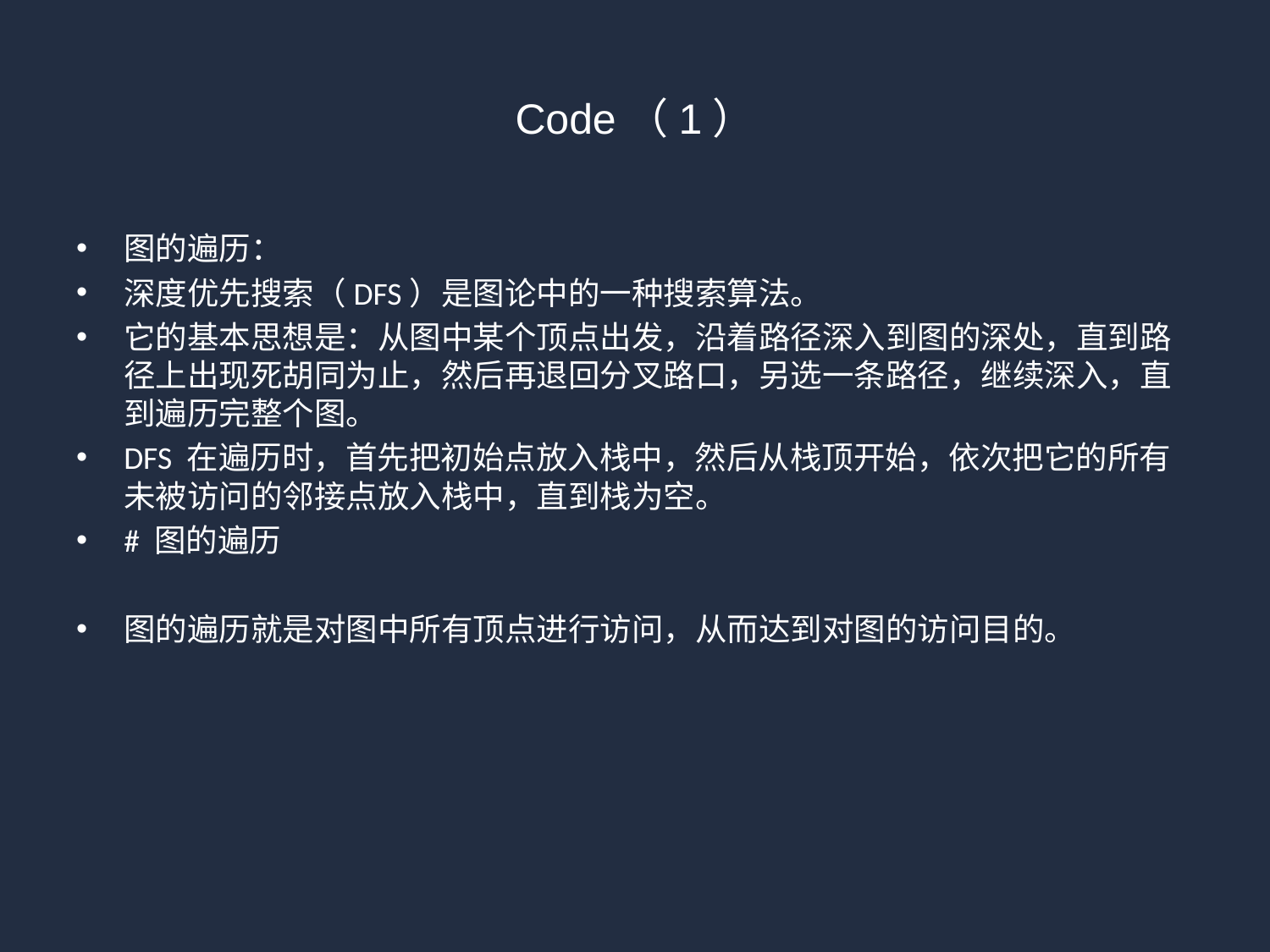

# Code（1）
图的遍历：
深度优先搜索（DFS）是图论中的一种搜索算法。
它的基本思想是：从图中某个顶点出发，沿着路径深入到图的深处，直到路径上出现死胡同为止，然后再退回分叉路口，另选一条路径，继续深入，直到遍历完整个图。
DFS 在遍历时，首先把初始点放入栈中，然后从栈顶开始，依次把它的所有未被访问的邻接点放入栈中，直到栈为空。
# 图的遍历

图的遍历就是对图中所有顶点进行访问，从而达到对图的访问目的。